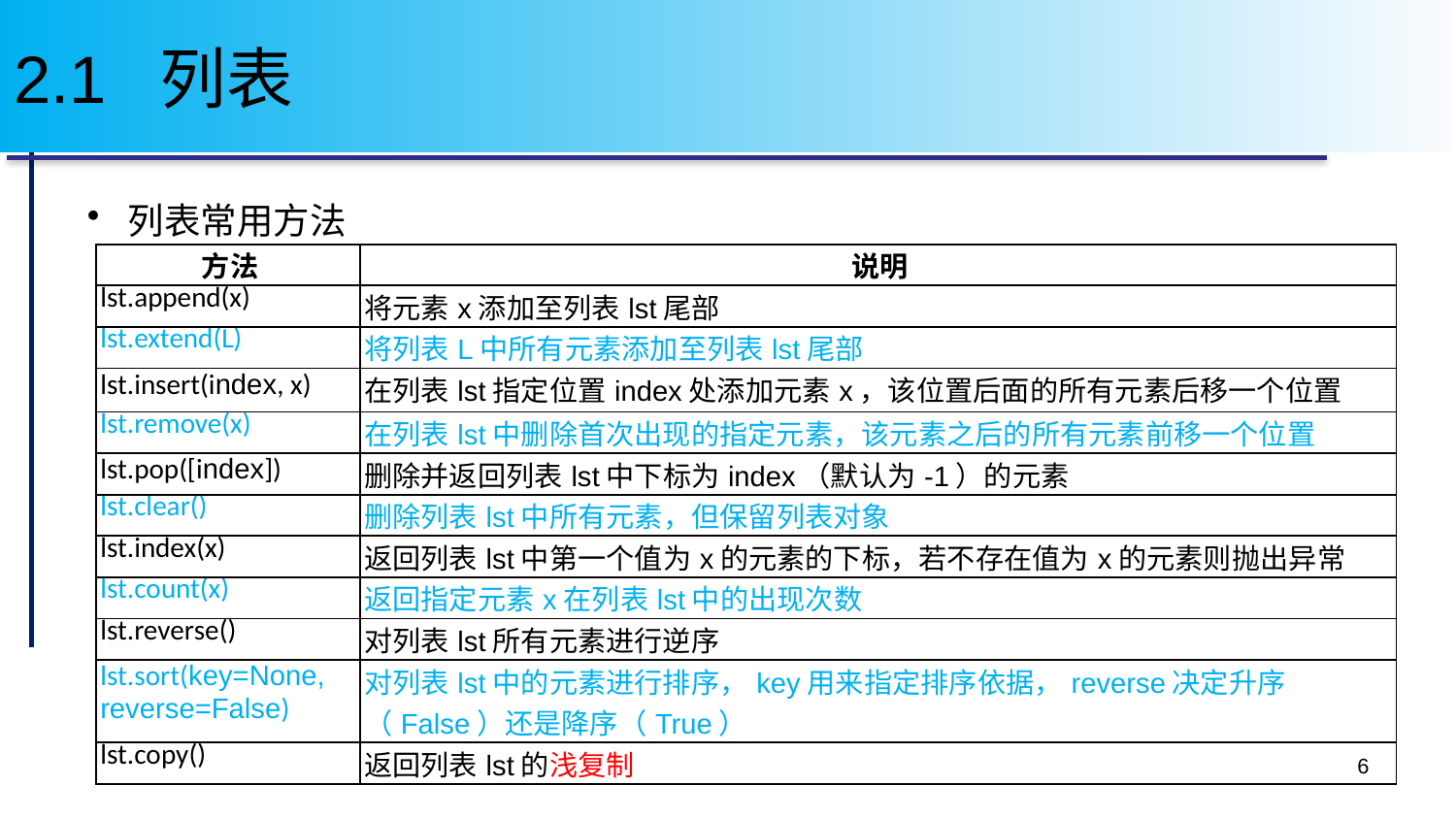

# 2.1  列表
列表常用方法
| 方法 | 说明 |
| --- | --- |
| lst.append(x) | 将元素x添加至列表lst尾部 |
| lst.extend(L) | 将列表L中所有元素添加至列表lst尾部 |
| lst.insert(index, x) | 在列表lst指定位置index处添加元素x，该位置后面的所有元素后移一个位置 |
| lst.remove(x) | 在列表lst中删除首次出现的指定元素，该元素之后的所有元素前移一个位置 |
| lst.pop([index]) | 删除并返回列表lst中下标为index（默认为-1）的元素 |
| lst.clear() | 删除列表lst中所有元素，但保留列表对象 |
| lst.index(x) | 返回列表lst中第一个值为x的元素的下标，若不存在值为x的元素则抛出异常 |
| lst.count(x) | 返回指定元素x在列表lst中的出现次数 |
| lst.reverse() | 对列表lst所有元素进行逆序 |
| lst.sort(key=None, reverse=False) | 对列表lst中的元素进行排序，key用来指定排序依据，reverse决定升序（False）还是降序（True） |
| lst.copy() | 返回列表lst的浅复制 |
6